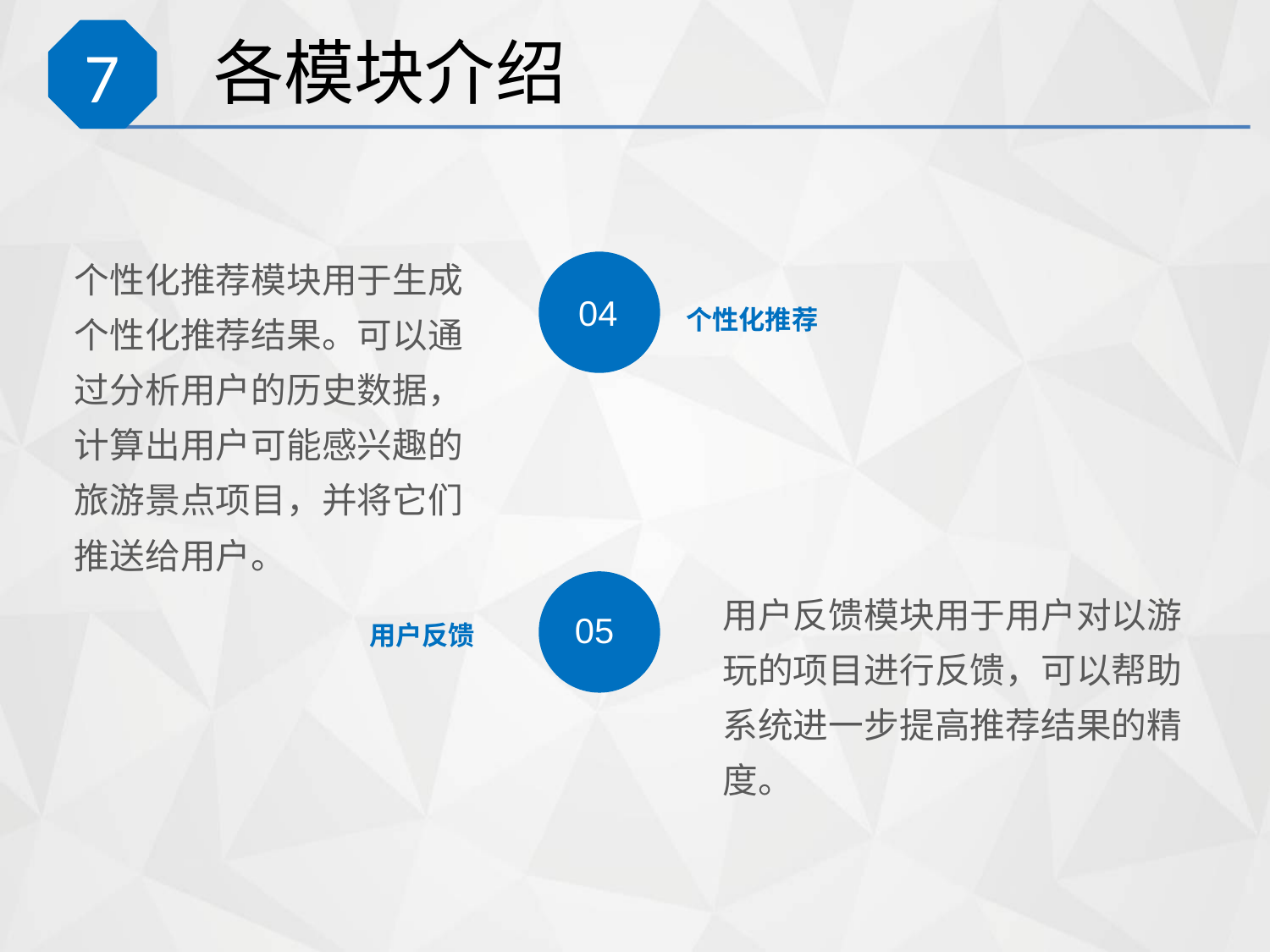

# 各模块介绍
7
个性化推荐模块用于生成个性化推荐结果。可以通过分析用户的历史数据，计算出用户可能感兴趣的旅游景点项目，并将它们推送给用户。

04
个性化推荐

05
用户反馈模块用于用户对以游玩的项目进行反馈，可以帮助系统进一步提高推荐结果的精度。
用户反馈